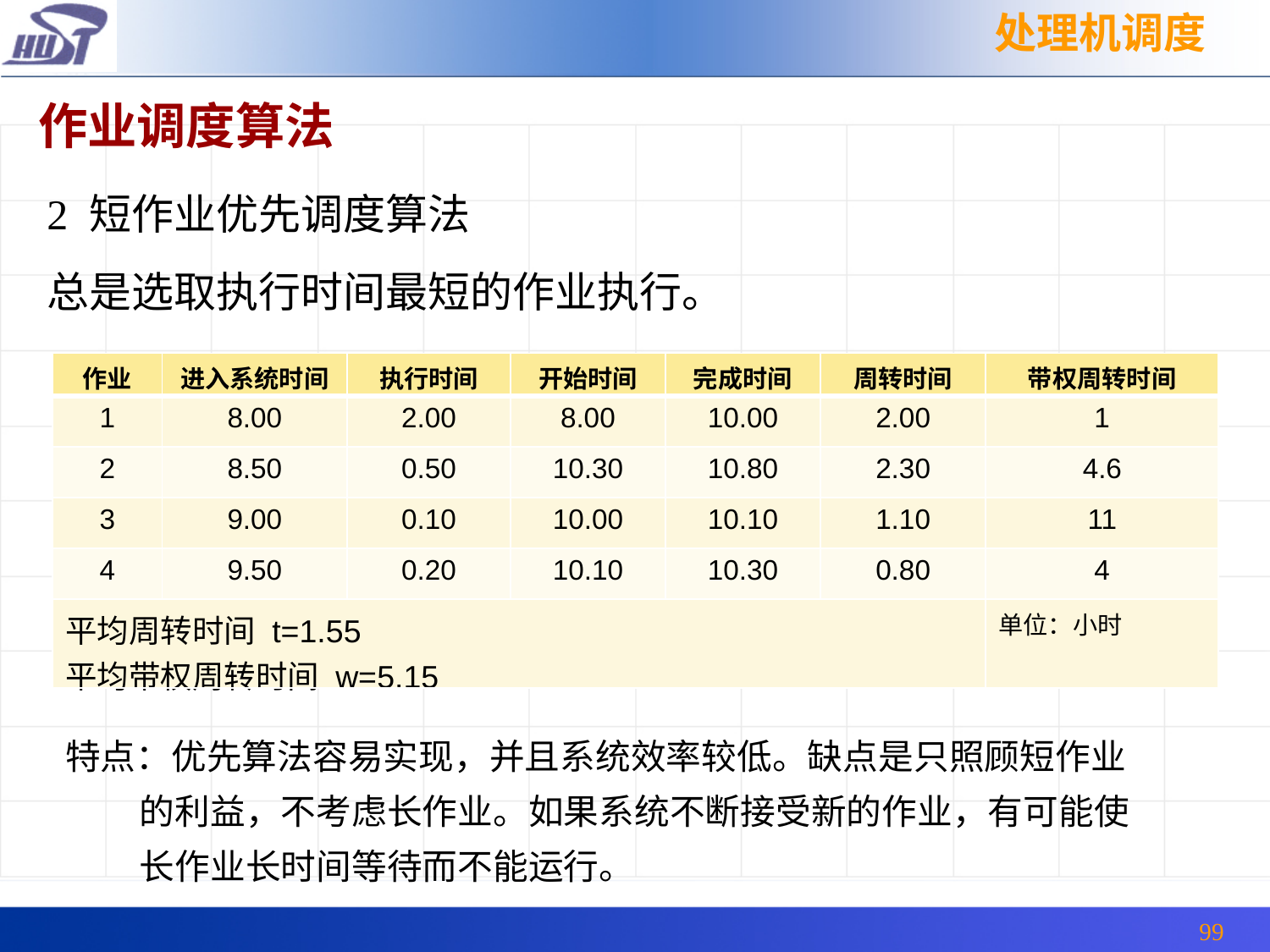

处理机调度
作业调度算法
2 短作业优先调度算法
总是选取执行时间最短的作业执行。
| 作业 | 进入系统时间 | 执行时间 | 开始时间 | 完成时间 | 周转时间 | 带权周转时间 |
| --- | --- | --- | --- | --- | --- | --- |
| 1 | 8.00 | 2.00 | 8.00 | 10.00 | 2.00 | 1 |
| 2 | 8.50 | 0.50 | 10.30 | 10.80 | 2.30 | 4.6 |
| 3 | 9.00 | 0.10 | 10.00 | 10.10 | 1.10 | 11 |
| 4 | 9.50 | 0.20 | 10.10 | 10.30 | 0.80 | 4 |
| 平均周转时间 t=1.55 平均带权周转时间 w=5.15 |  |  |  |  |  | 单位：小时 |
特点：优先算法容易实现，并且系统效率较低。缺点是只照顾短作业的利益，不考虑长作业。如果系统不断接受新的作业，有可能使长作业长时间等待而不能运行。
99